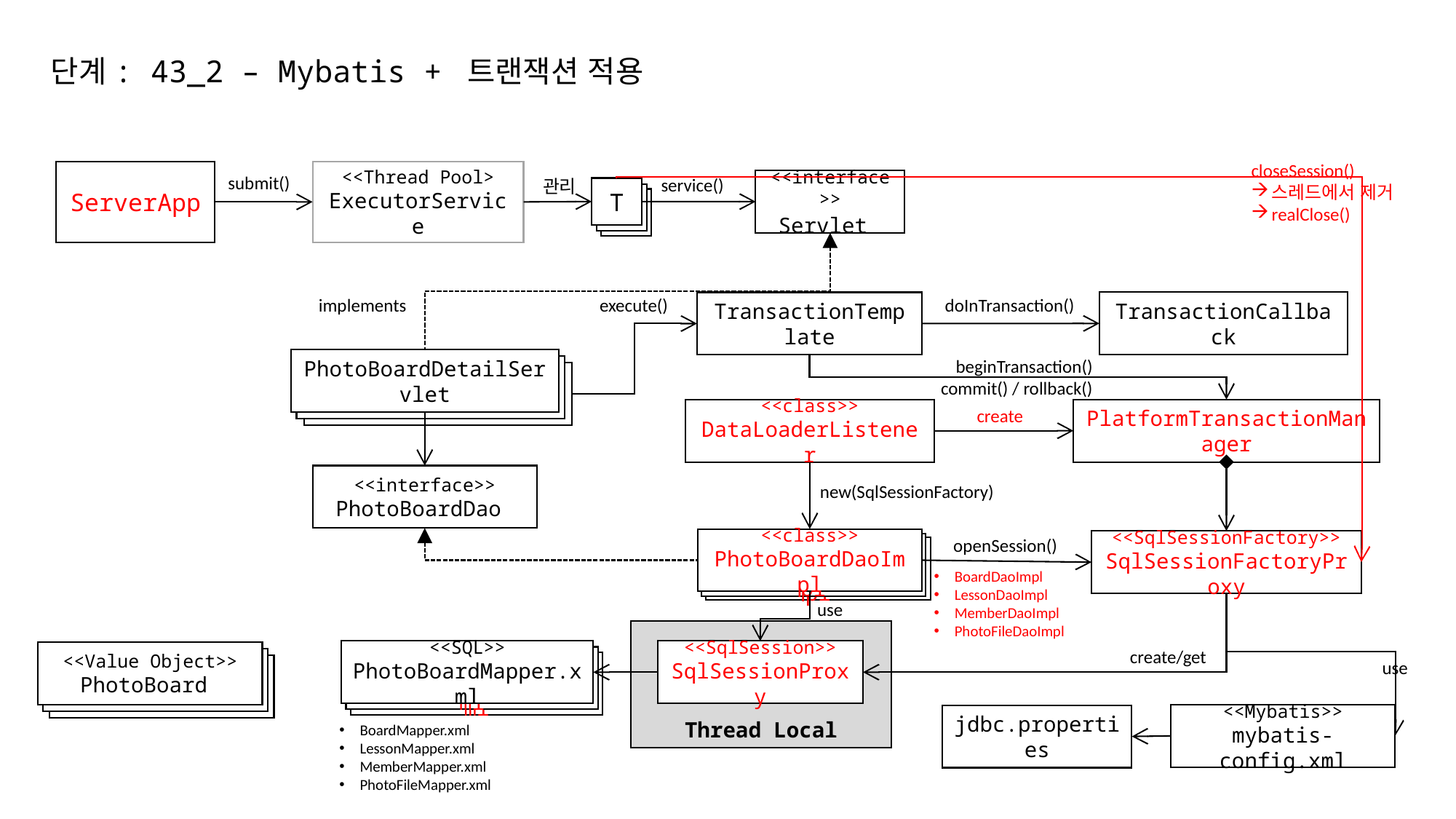

단계: 43_2 – Mybatis + 트랜잭션 적용
closeSession()
스레드에서 제거
realClose()
ServerApp
<<Thread Pool>
ExecutorService
submit()
service()
관리
<<interface>>
Servlet
T
T
T
execute()
doInTransaction()
implements
TransactionCallback
TransactionTemplate
beginTransaction()
commit() / rollback()
PhotoBoardDetailServlet
PhotoBoardListServlet
PhotoBoardListServlet
create
<<class>>
DataLoaderListener
PlatformTransactionManager
<<interface>>
PhotoBoardDao
new(SqlSessionFactory)
openSession()
<<class>>
PhotoBoardDaoImpl
<<SqlSessionFactory>>
SqlSessionFactoryProxy
<<class>>
PhotoBoardDaoImpl
<<class>>
PhotoBoardDaoImpl
BoardDaoImpl
LessonDaoImpl
MemberDaoImpl
PhotoFileDaoImpl
use
Thread Local
create/get
<<SQL>>
PhotoBoardMapper.xml
<<SqlSession>>
SqlSessionProxy
<<Value Object>>
PhotoBoard
<<SQL>>
PhotoBoardMapper.xml
<<Value Object>>
PhotoFile
use
<<SQL>>
PhotoBoardMapper.xml
<<Value Object>>
PhotoFile
<<Mybatis>>
mybatis-config.xml
jdbc.properties
BoardMapper.xml
LessonMapper.xml
MemberMapper.xml
PhotoFileMapper.xml